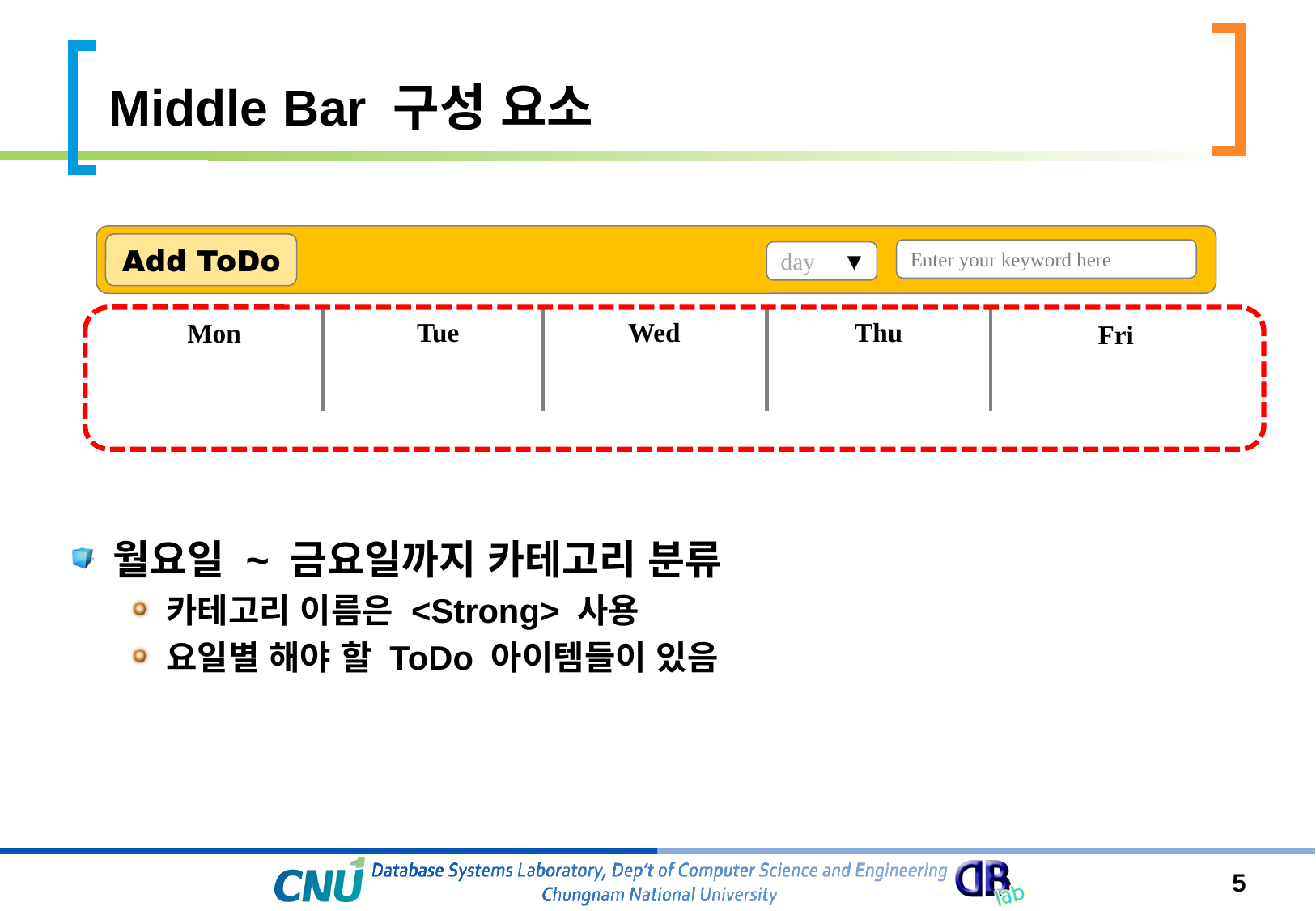

# Middle Bar 구성 요소

월요일 ~ 금요일까지 카테고리 분류
카테고리 이름은 <Strong> 사용
요일별 해야 할 ToDo 아이템들이 있음

Add ToDo
Enter your keyword here
▼
day

Tue
Wed
Thu
Mon
Fri
5